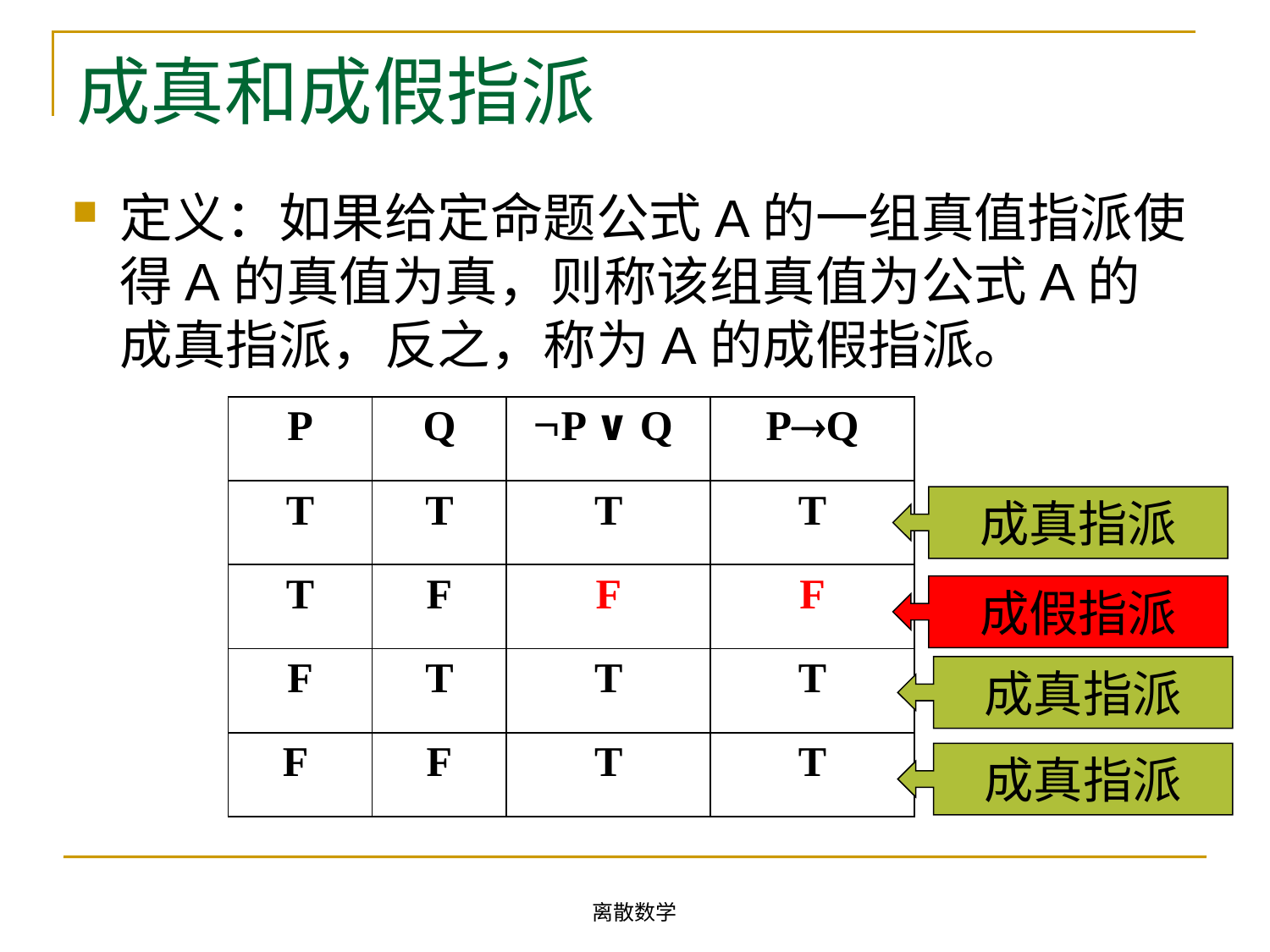

# 成真和成假指派
定义：如果给定命题公式A的一组真值指派使得A的真值为真，则称该组真值为公式A的成真指派，反之，称为A的成假指派。
| P | Q | ¬P ∨ Q | P→Q |
| --- | --- | --- | --- |
| T | T | T | T |
| T | F | F | F |
| F | T | T | T |
| F | F | T | T |
成真指派
成真指派
成真指派
成假指派

47
离散数学